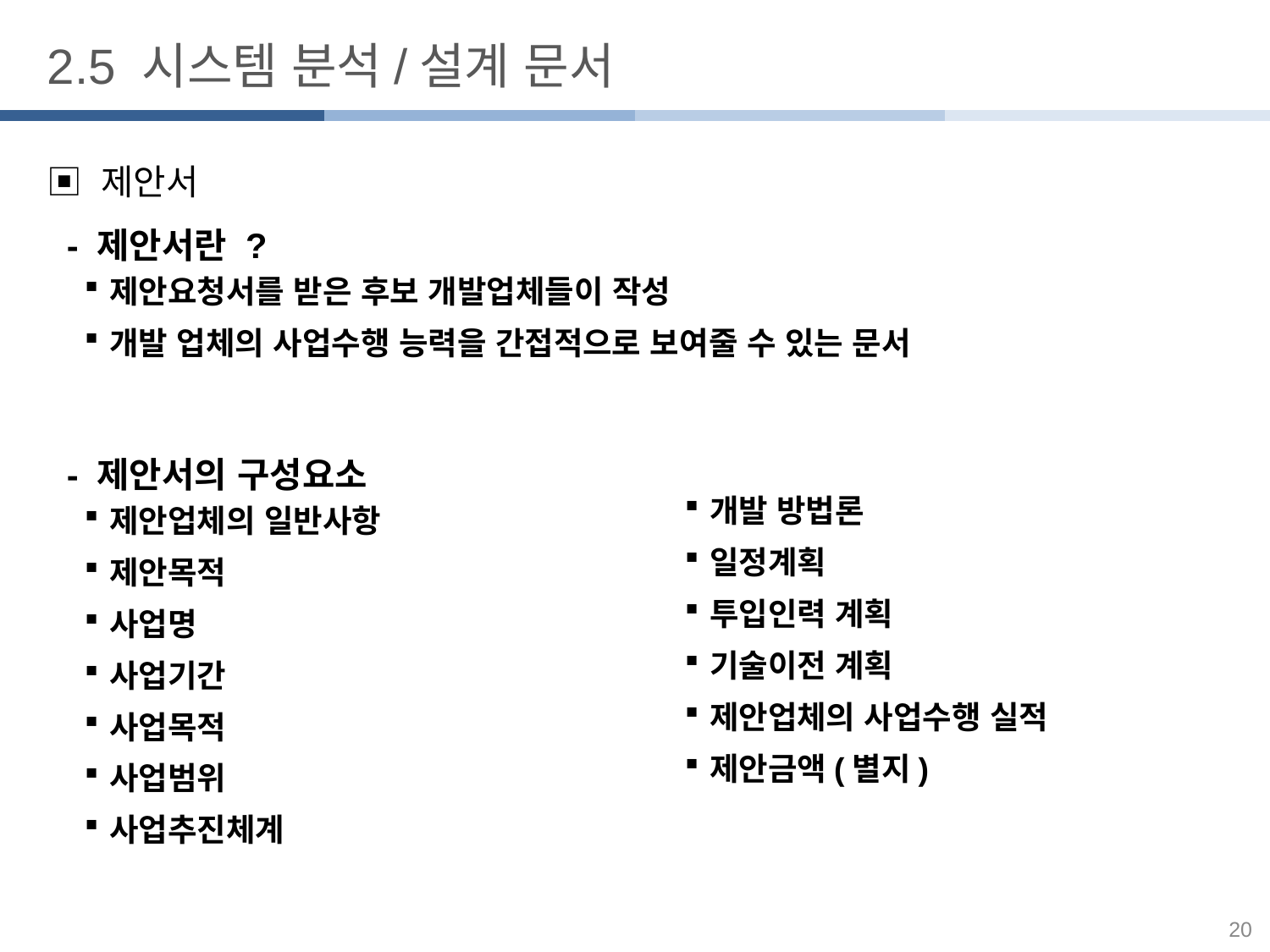

# 2.5 시스템 분석/설계 문서
▣ 제안서
  - 제안서란 ?
제안요청서를 받은 후보 개발업체들이 작성
개발 업체의 사업수행 능력을 간접적으로 보여줄 수 있는 문서

  - 제안서의 구성요소
제안업체의 일반사항
제안목적
사업명
사업기간
사업목적
사업범위
사업추진체계

개발 방법론
일정계획
투입인력 계획
기술이전 계획
제안업체의 사업수행 실적
제안금액(별지)

20